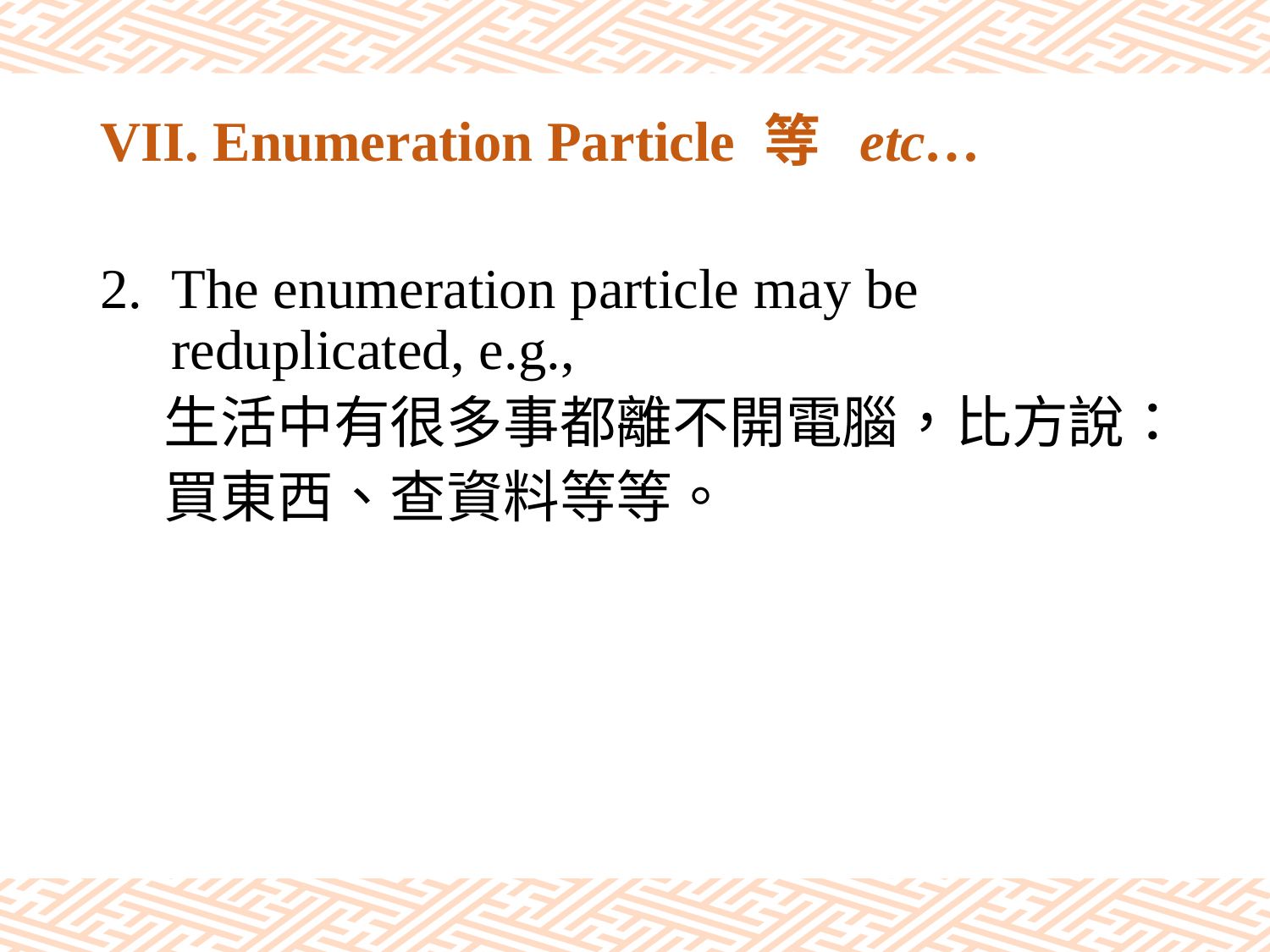

# VII. Enumeration Particle 等  etc…
The enumeration particle may be reduplicated, e.g.,
    生活中有很多事都離不開電腦，比方說：
    買東西、查資料等等。